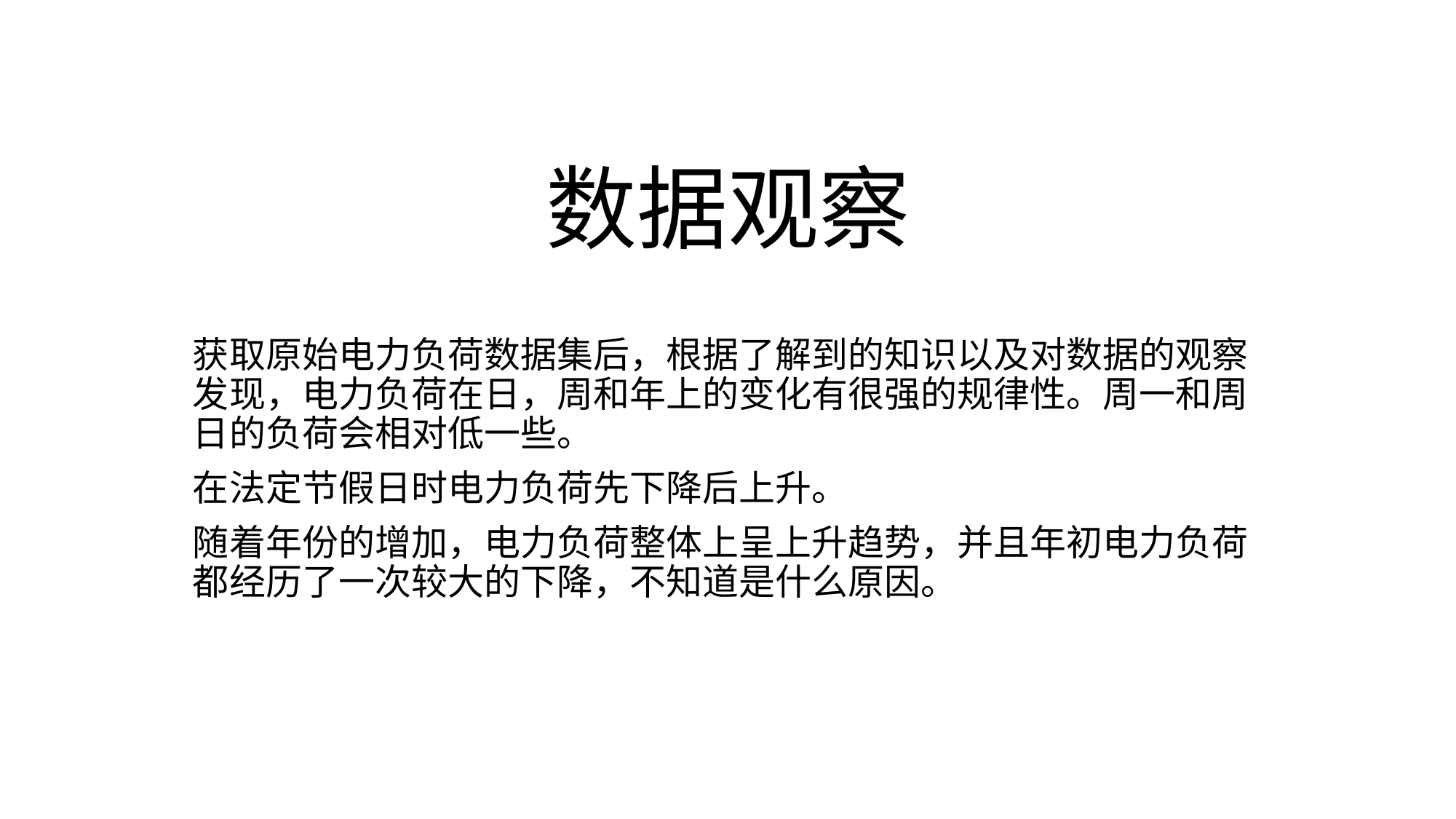

# 数据观察
获取原始电力负荷数据集后，根据了解到的知识以及对数据的观察发现，电力负荷在日，周和年上的变化有很强的规律性。周一和周日的负荷会相对低一些。
在法定节假日时电力负荷先下降后上升。
随着年份的增加，电力负荷整体上呈上升趋势，并且年初电力负荷都经历了一次较大的下降，不知道是什么原因。